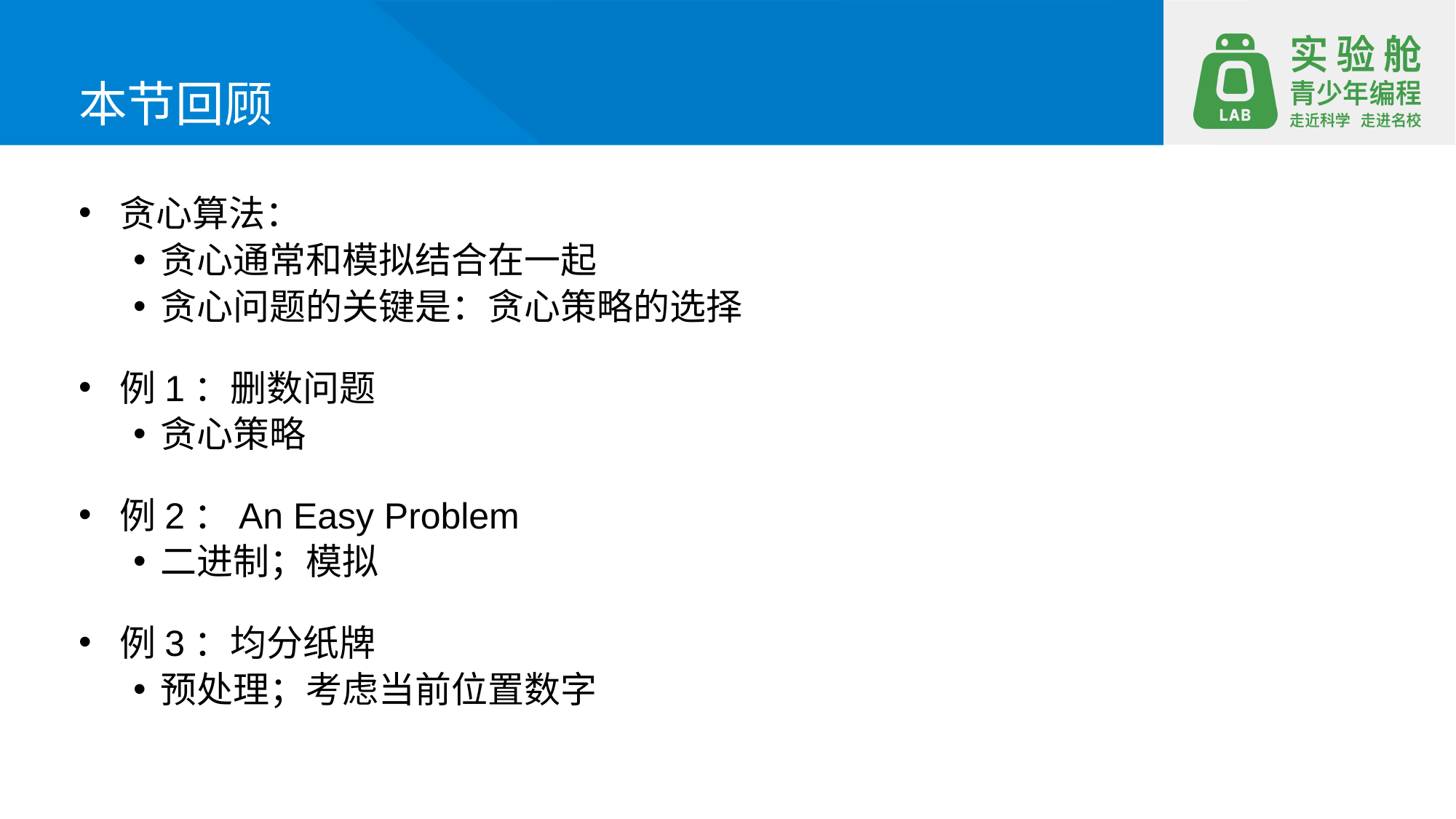

贪心算法：
贪心通常和模拟结合在一起
贪心问题的关键是：贪心策略的选择
例1：删数问题
贪心策略
例2：An Easy Problem
二进制；模拟
例3：均分纸牌
预处理；考虑当前位置数字